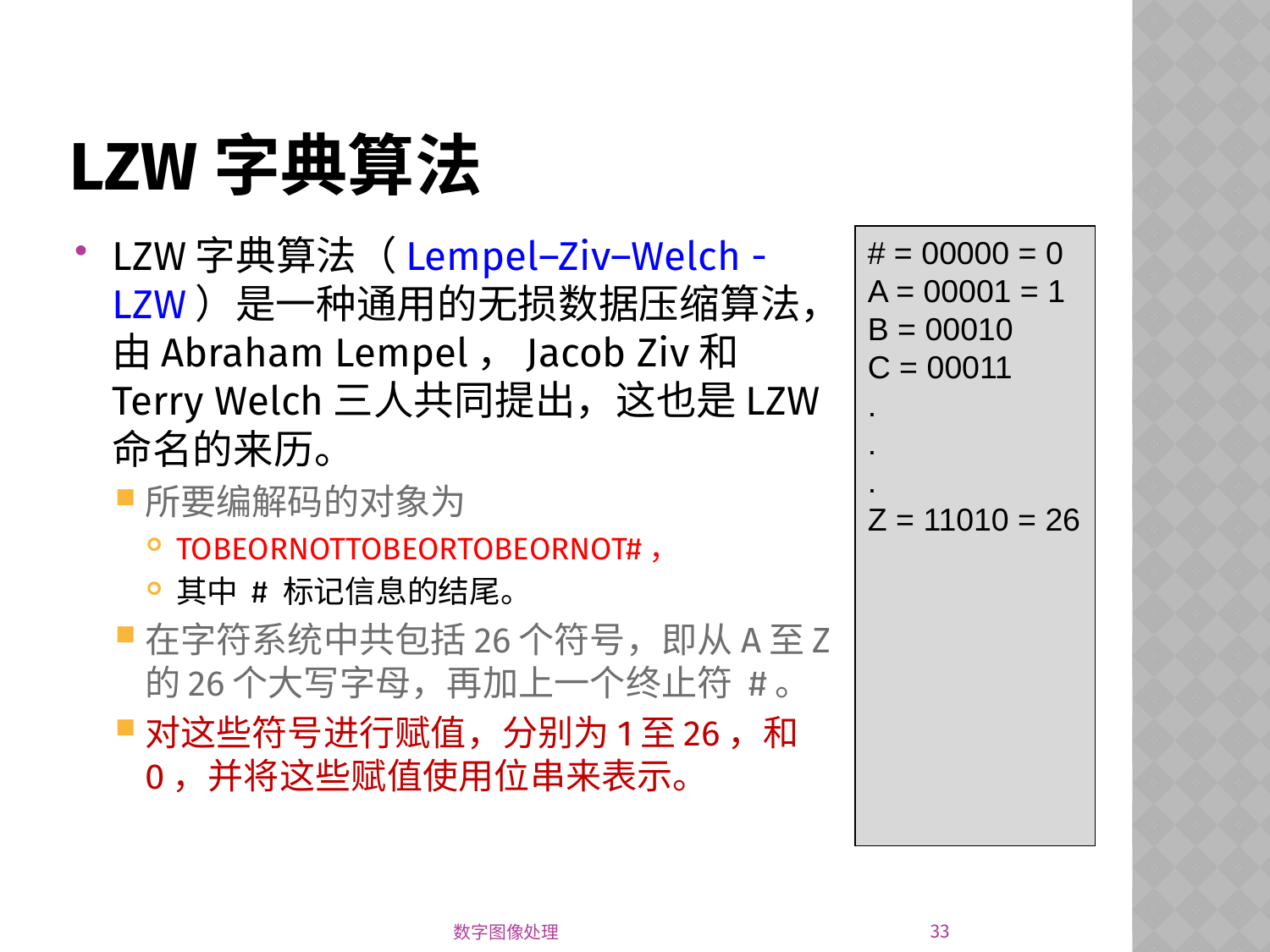

# LZW字典算法
LZW字典算法（Lempel–Ziv–Welch - LZW）是一种通用的无损数据压缩算法，由Abraham Lempel，Jacob Ziv和Terry Welch三人共同提出，这也是LZW命名的来历。
所要编解码的对象为
TOBEORNOTTOBEORTOBEORNOT#，
其中 # 标记信息的结尾。
在字符系统中共包括26个符号，即从A至Z的26个大写字母，再加上一个终止符 #。
对这些符号进行赋值，分别为1至26，和0，并将这些赋值使用位串来表示。
# = 00000 = 0
A = 00001 = 1
B = 00010
C = 00011
.
.
.
Z = 11010 = 26
33
数字图像处理